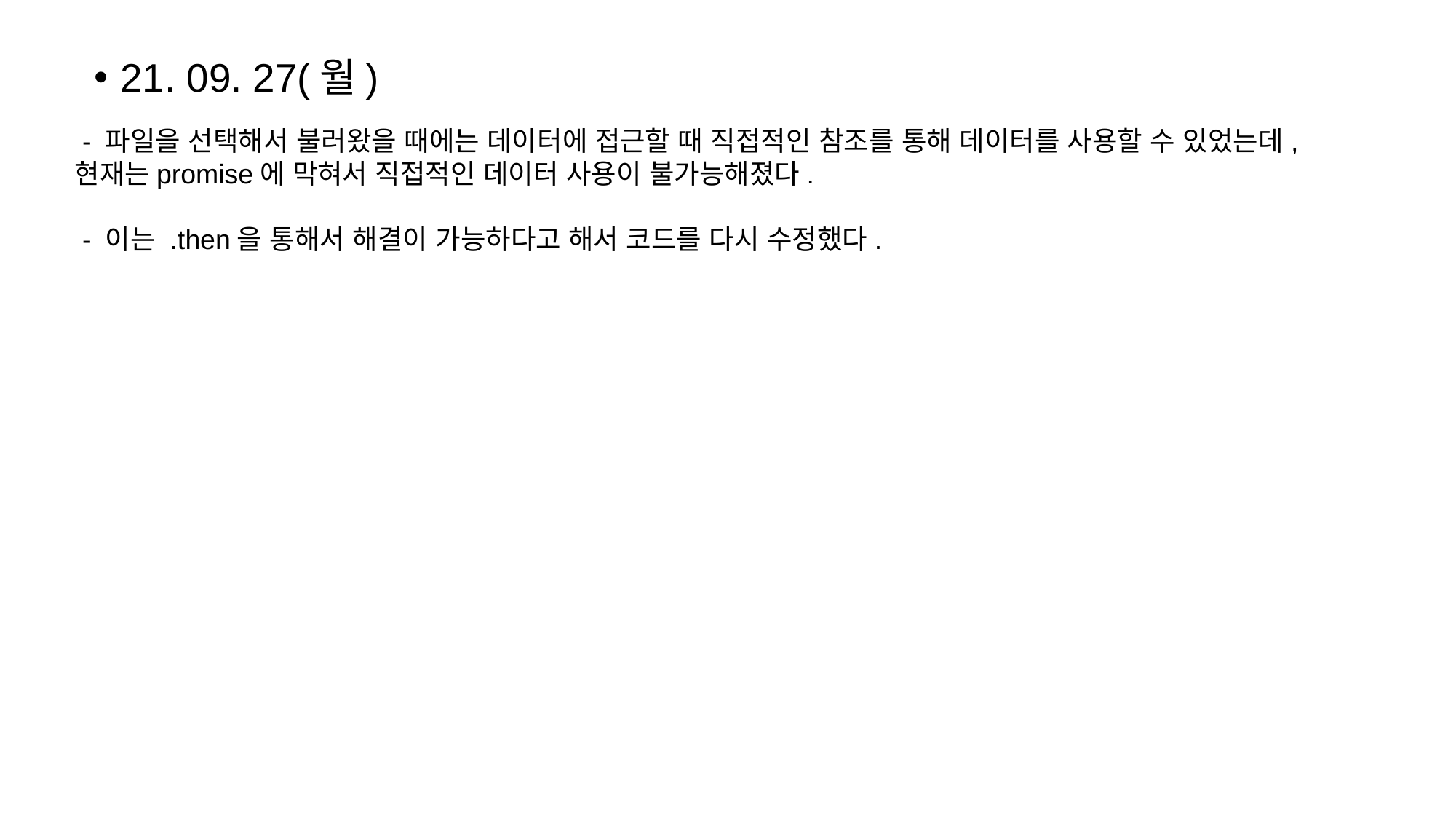

21. 09. 27(월)
 - 파일을 선택해서 불러왔을 때에는 데이터에 접근할 때 직접적인 참조를 통해 데이터를 사용할 수 있었는데, 현재는promise에 막혀서 직접적인 데이터 사용이 불가능해졌다.

 - 이는 .then을 통해서 해결이 가능하다고 해서 코드를 다시 수정했다.